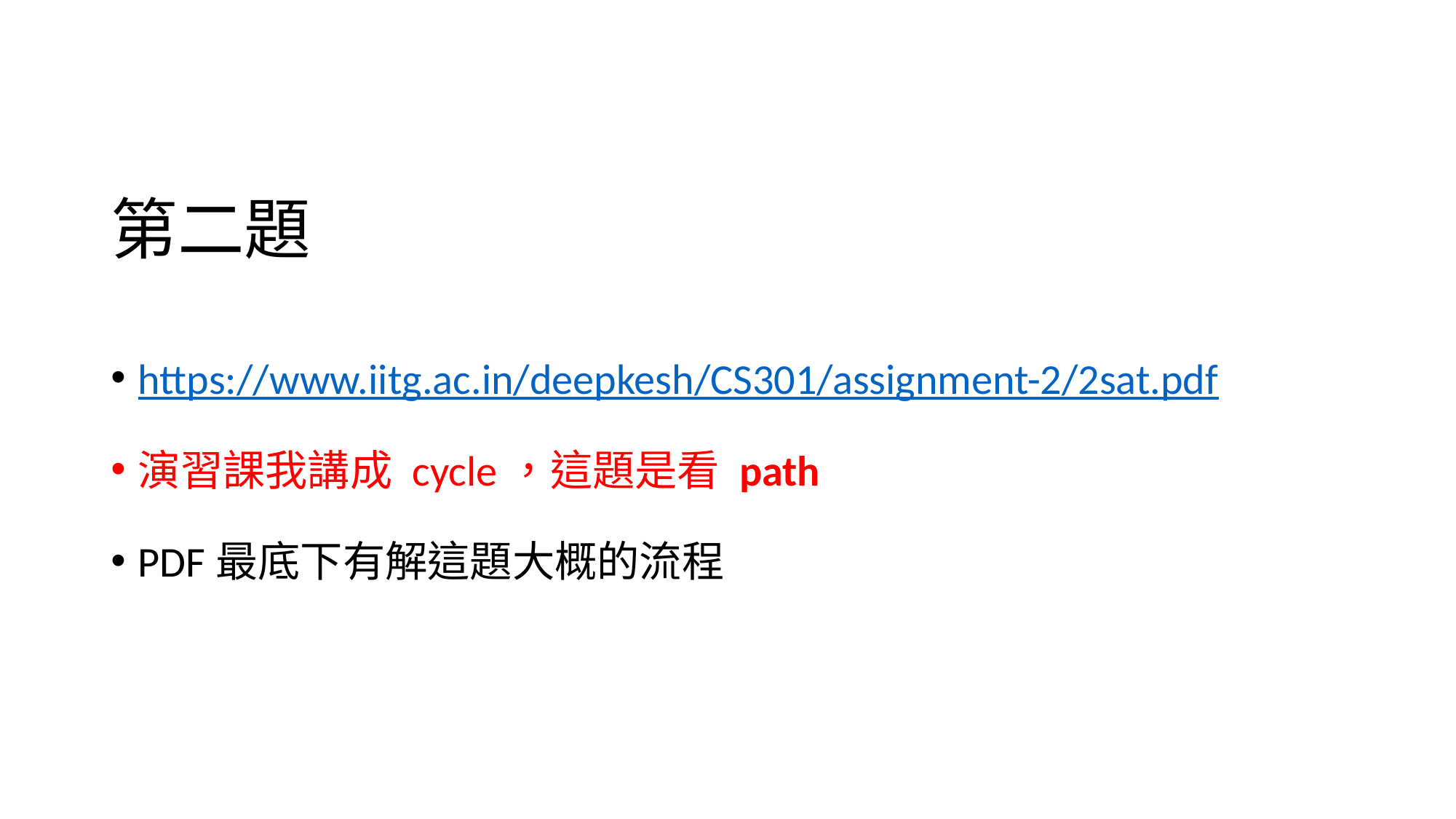

# 第二題
https://www.iitg.ac.in/deepkesh/CS301/assignment-2/2sat.pdf
演習課我講成 cycle，這題是看 path
PDF最底下有解這題大概的流程